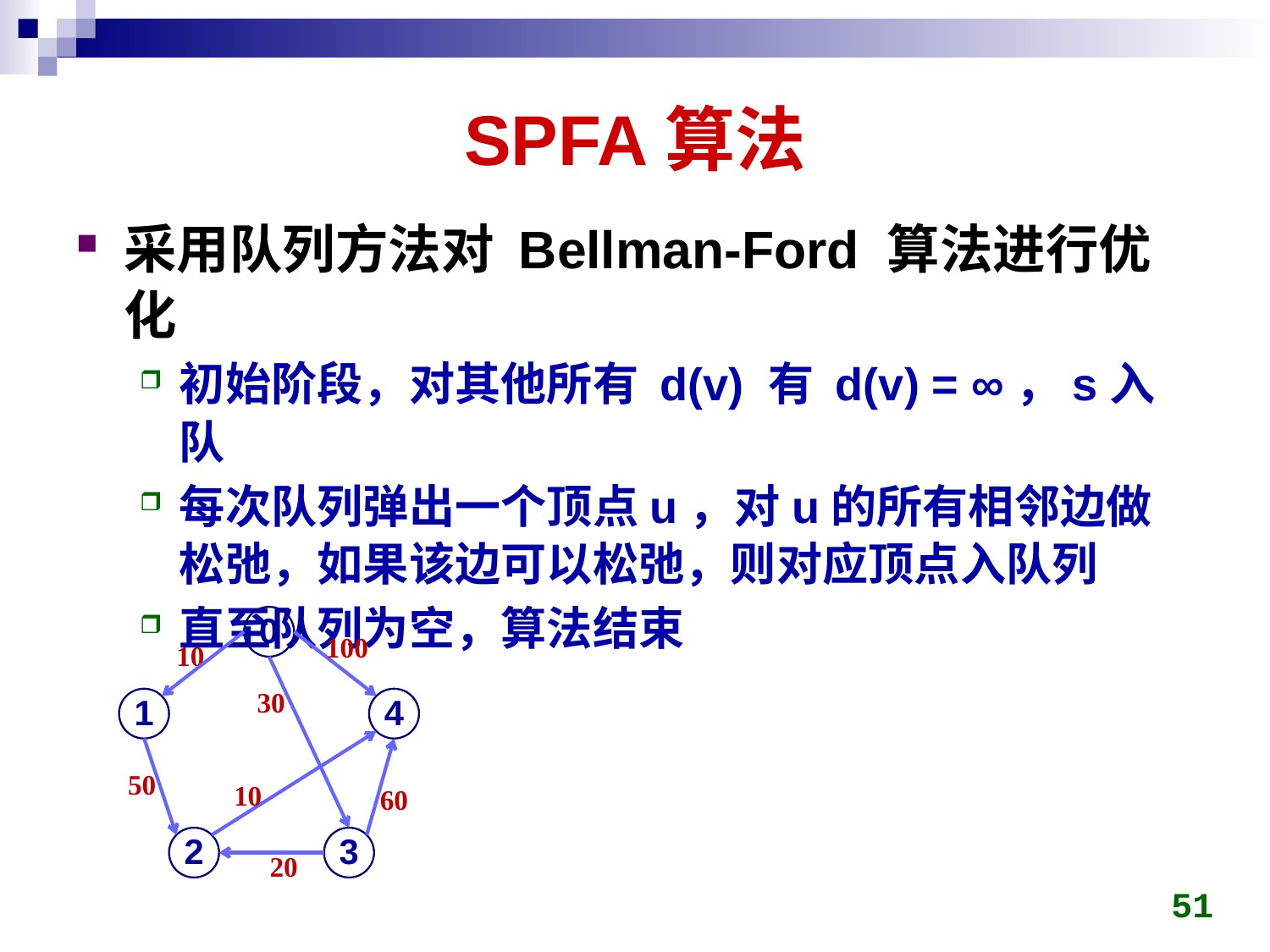

# SPFA算法
采用队列方法对 Bellman-Ford 算法进行优化
初始阶段，对其他所有 d(v) 有 d(v) = ∞，s入队
每次队列弹出一个顶点u，对u的所有相邻边做松弛，如果该边可以松弛，则对应顶点入队列
直至队列为空，算法结束

0
100
10
30
1
4
50
10
60
2
3
20
51